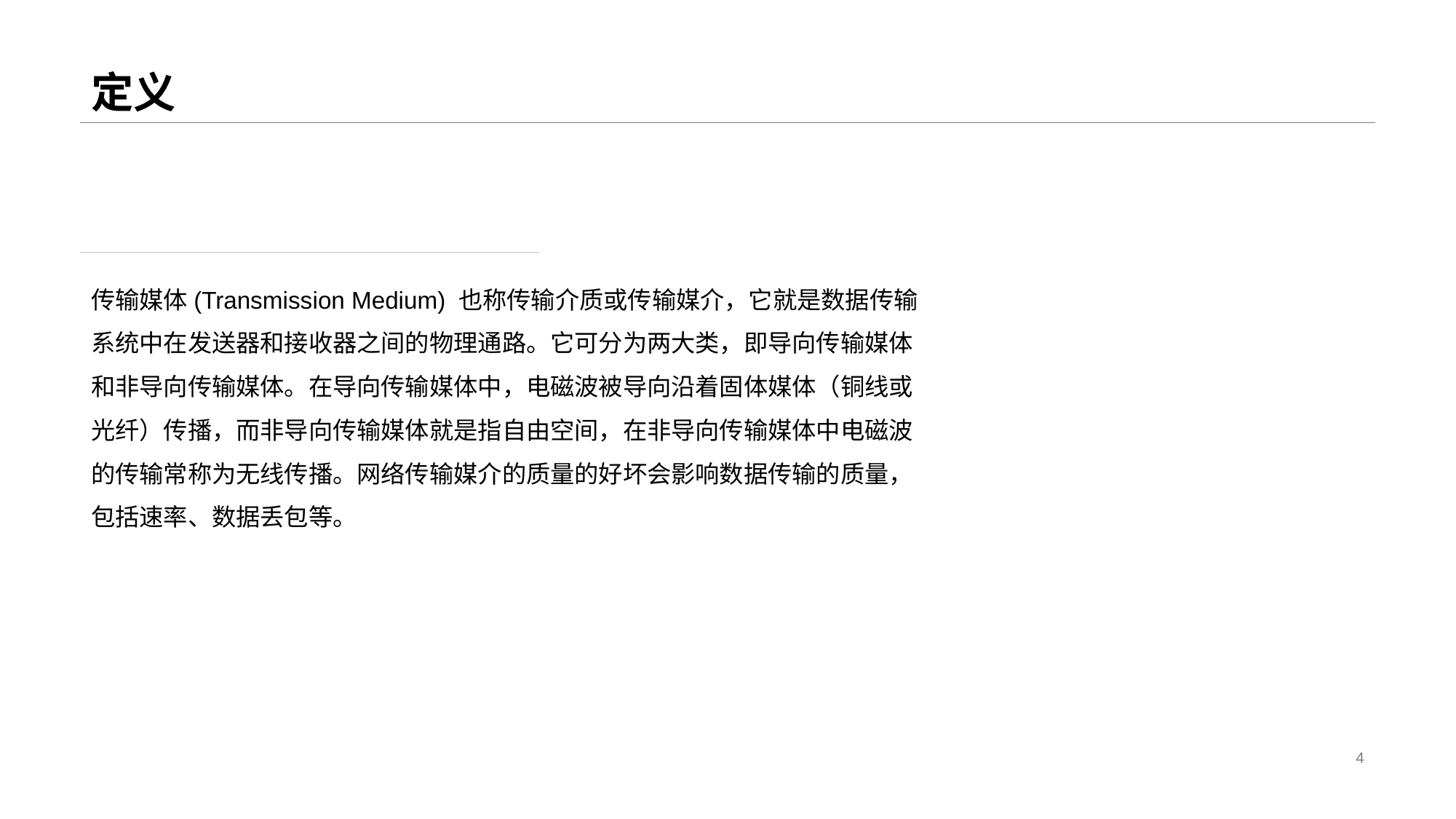

# 定义
传输媒体(Transmission Medium) 也称传输介质或传输媒介，它就是数据传输系统中在发送器和接收器之间的物理通路。它可分为两大类，即导向传输媒体和非导向传输媒体。在导向传输媒体中，电磁波被导向沿着固体媒体（铜线或光纤）传播，而非导向传输媒体就是指自由空间，在非导向传输媒体中电磁波的传输常称为无线传播。网络传输媒介的质量的好坏会影响数据传输的质量，包括速率、数据丢包等。

4